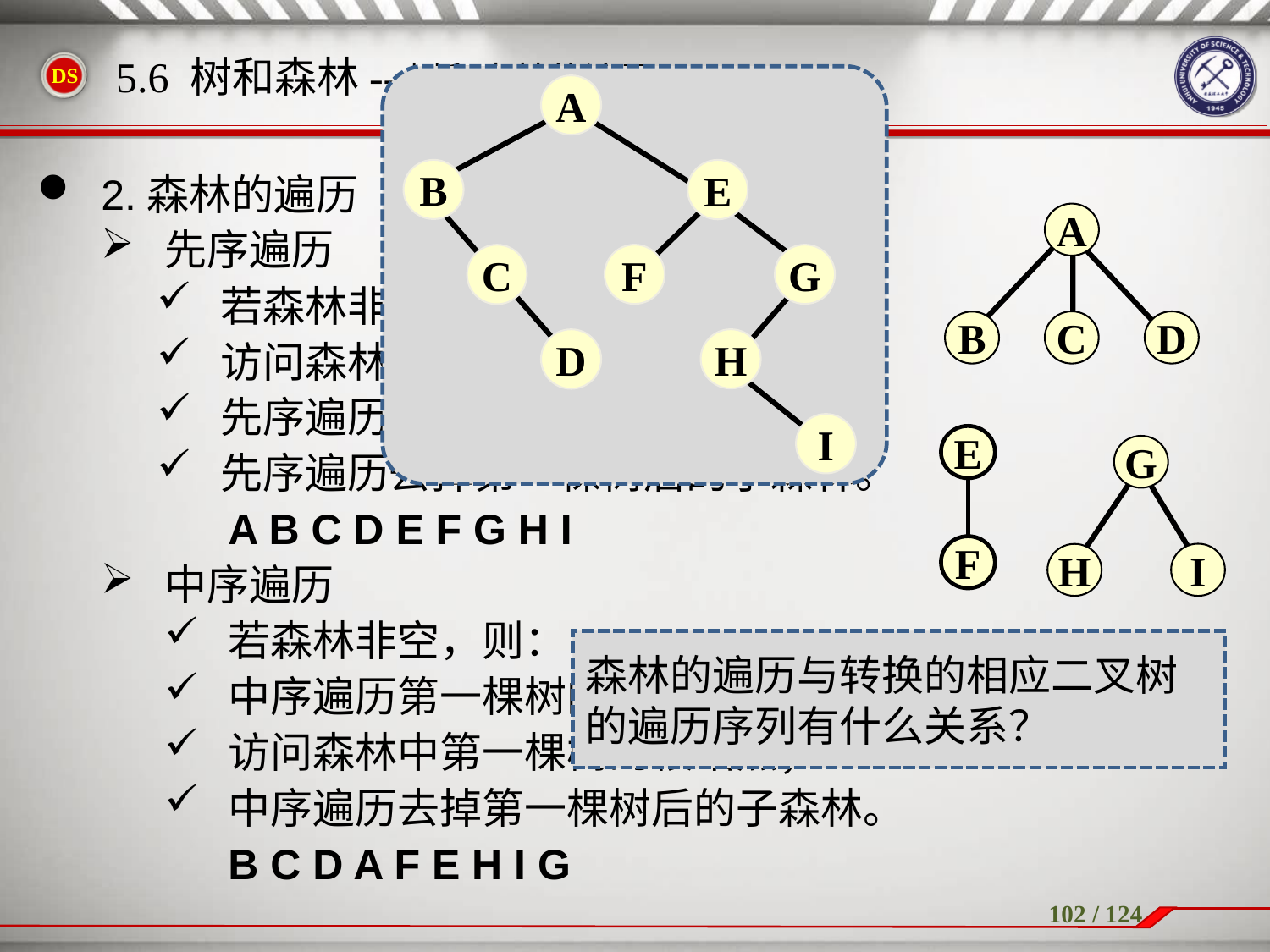

5.6 树和森林--树和森林的遍历

A

B
E

C
F
G

D
H

I
2.森林的遍历
先序遍历
若森林非空，则：
访问森林中第一棵树的根结点；
先序遍历第一棵树的根结点的子树；
先序遍历去掉第一棵树后的子森林。
 		A B C D E F G H I
中序遍历
若森林非空，则：
中序遍历第一棵树的根结点的子树；
访问森林中第一棵树的根结点；
中序遍历去掉第一棵树后的子森林。
		B C D A F E H I G
A

C
D
B
E

F
G

I
H
森林的遍历与转换的相应二叉树的遍历序列有什么关系？